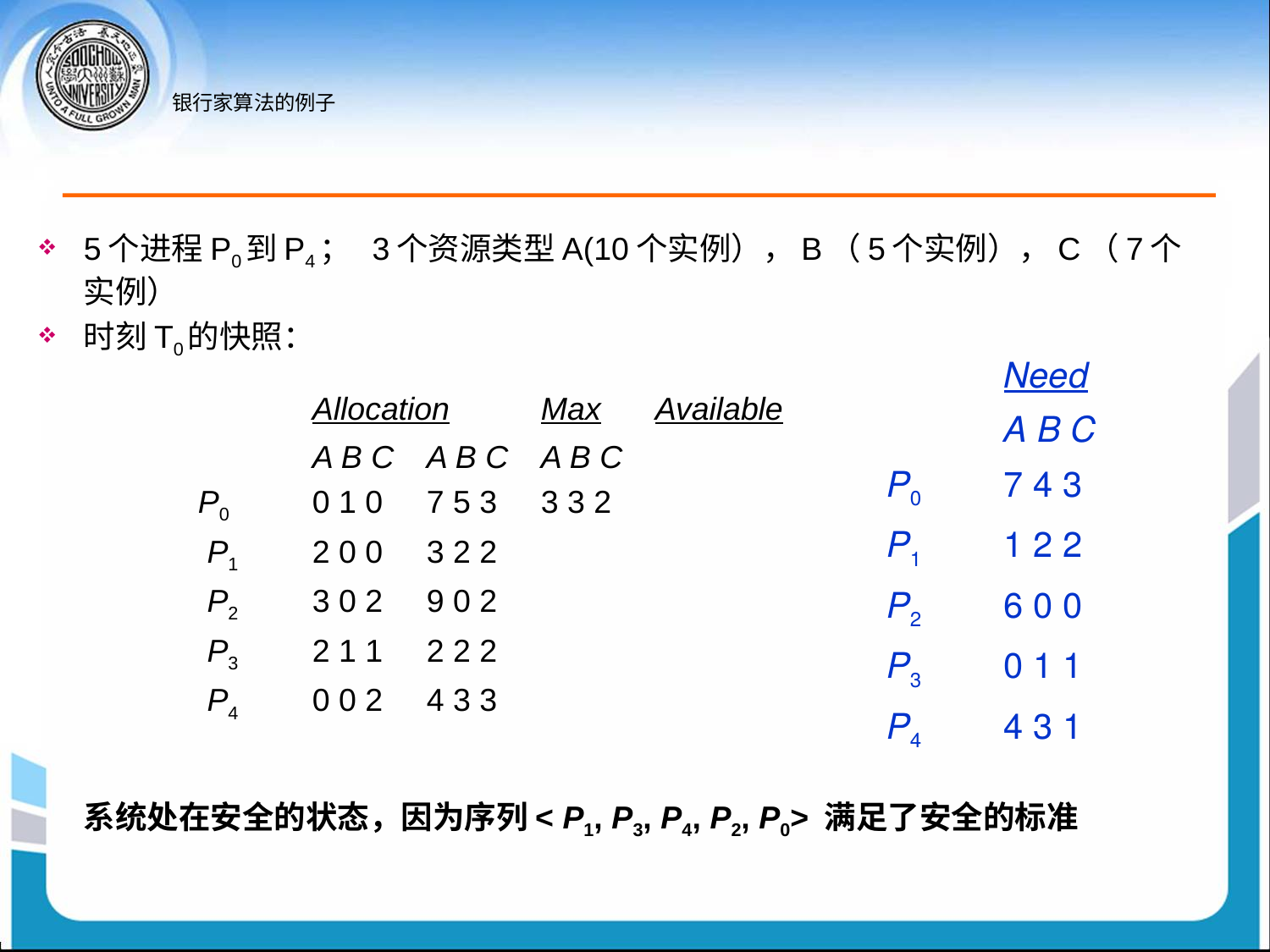

# 银行家算法的例子
5个进程P0到P4；  3个资源类型A(10个实例），B（5个实例），C（7个实例）
时刻T0的快照：
			Allocation	Max	Available
			A B C	A B C 	A B C
		P0	0 1 0	7 5 3 	3 3 2
		 P1	2 0 0 	3 2 2
		 P2	3 0 2 	9 0 2
		 P3	2 1 1 	2 2 2
		 P4	0 0 2	4 3 3

	系统处在安全的状态，因为序列< P1, P3, P4, P2, P0> 满足了安全的标准
			Need
			A B C
		 P0	7 4 3
		 P1	1 2 2
		 P2	6 0 0
		 P3	0 1 1
		 P4	4 3 1